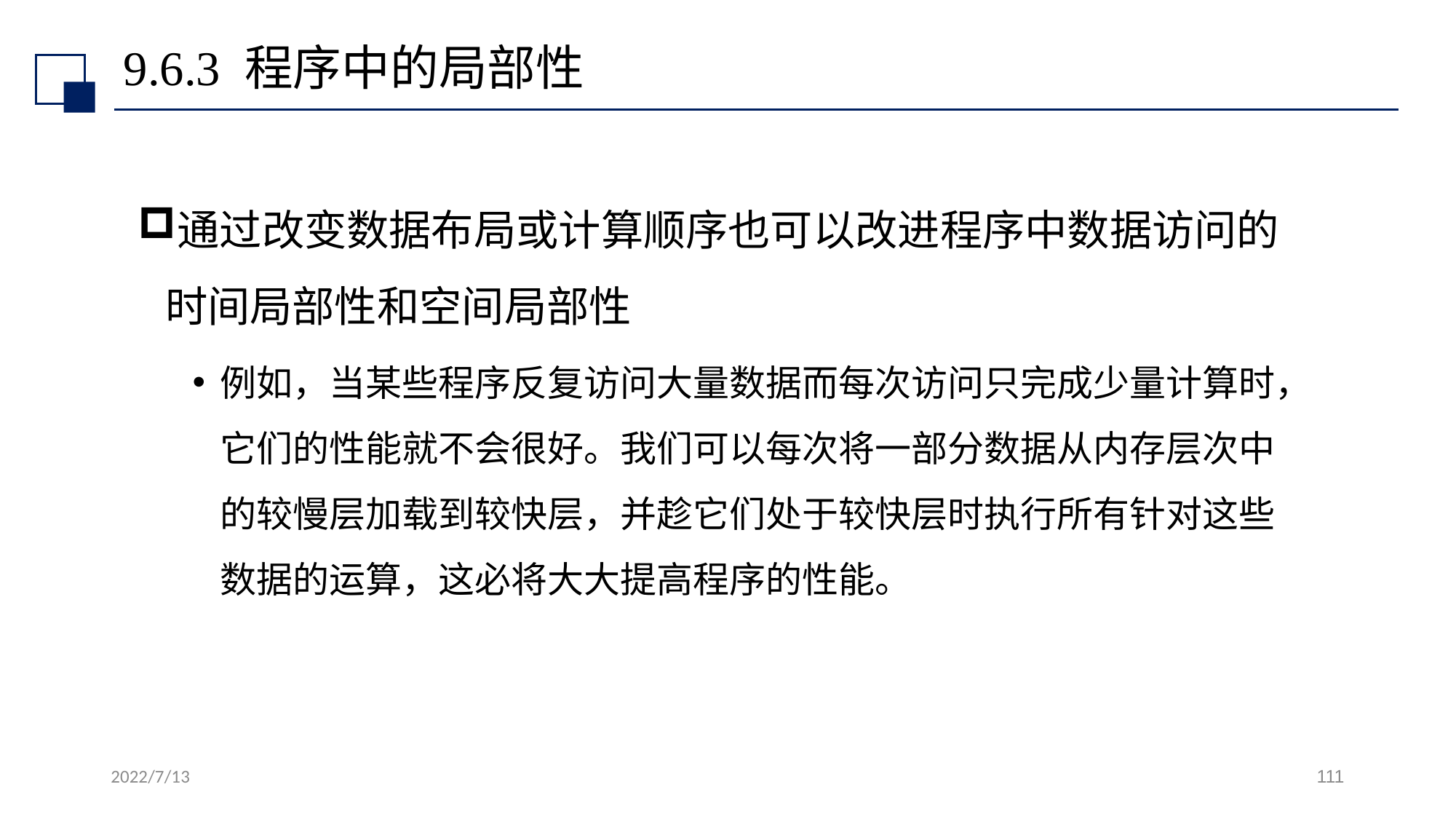

# 9.6.3 程序中的局部性
通过改变数据布局或计算顺序也可以改进程序中数据访问的时间局部性和空间局部性
例如，当某些程序反复访问大量数据而每次访问只完成少量计算时，它们的性能就不会很好。我们可以每次将一部分数据从内存层次中的较慢层加载到较快层，并趁它们处于较快层时执行所有针对这些数据的运算，这必将大大提高程序的性能。
2022/7/13
111